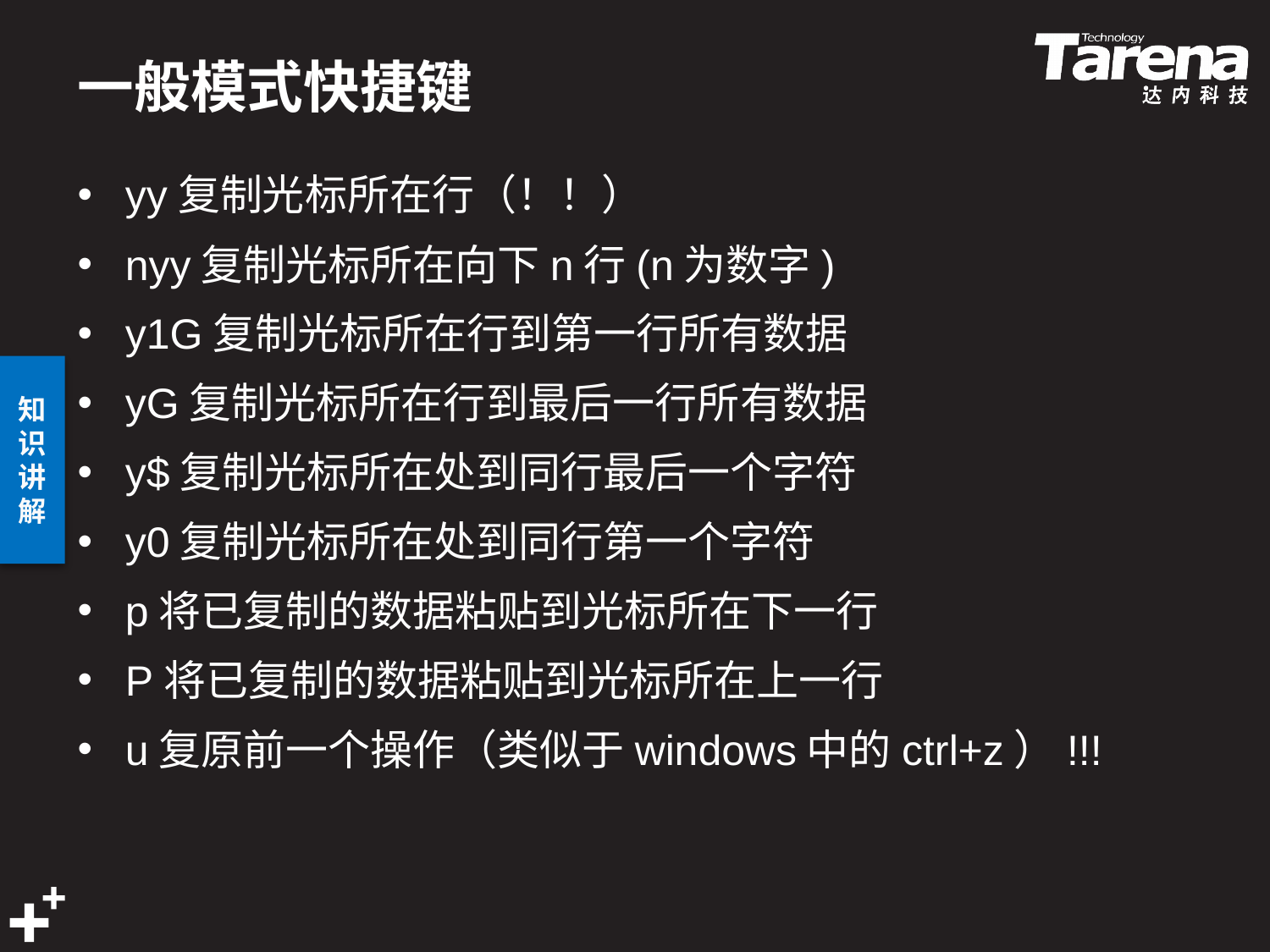

# 一般模式快捷键
yy复制光标所在行（！！）
nyy复制光标所在向下n行(n为数字)
y1G复制光标所在行到第一行所有数据
yG复制光标所在行到最后一行所有数据
y$复制光标所在处到同行最后一个字符
y0复制光标所在处到同行第一个字符
p将已复制的数据粘贴到光标所在下一行
P将已复制的数据粘贴到光标所在上一行
u复原前一个操作（类似于windows中的ctrl+z）!!!